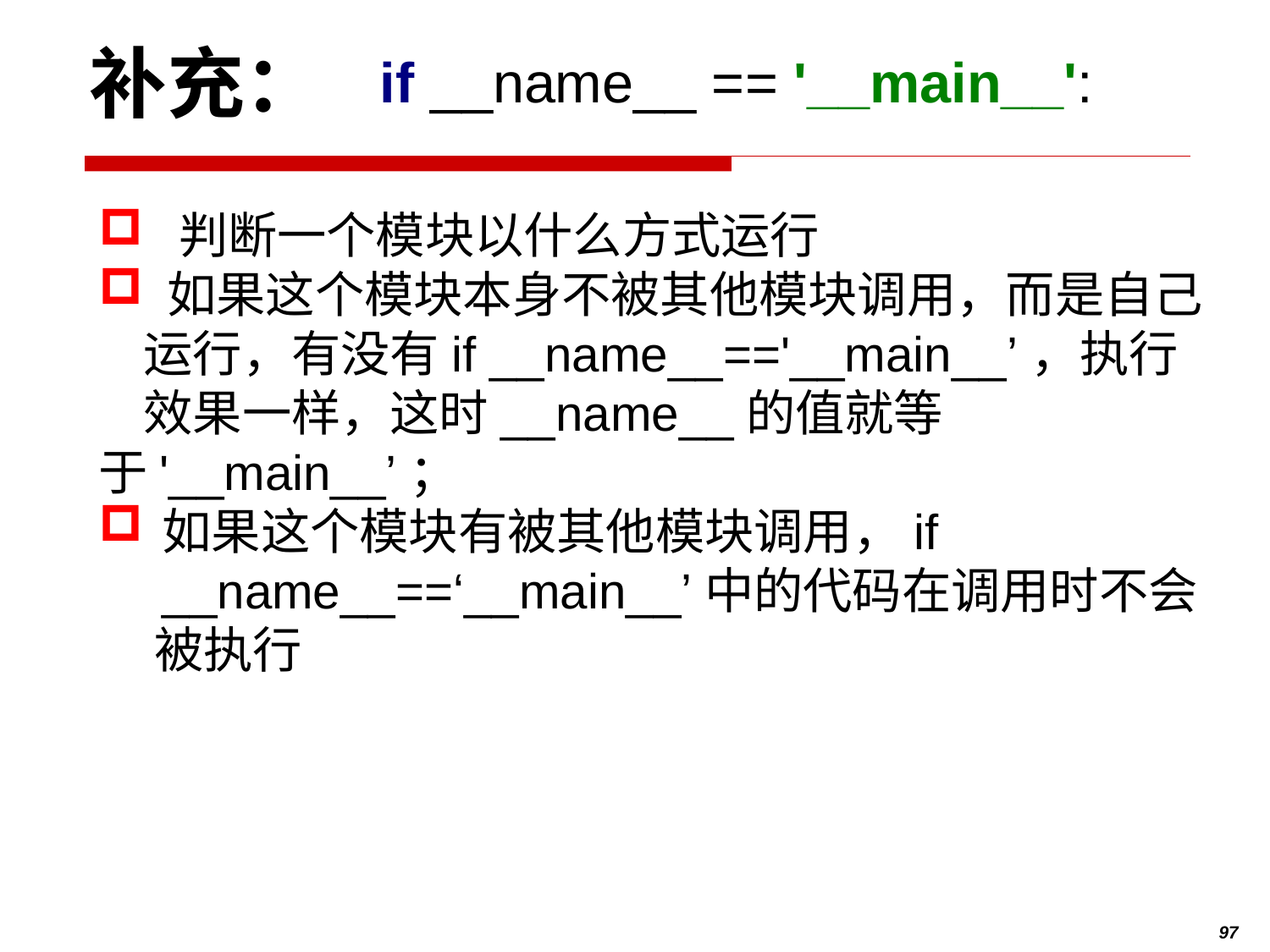

if __name__ == '__main__':
# 补充：
  判断一个模块以什么方式运行
 如果这个模块本身不被其他模块调用，而是自己
   运行，有没有if __name__=='__main__’，执行
   效果一样，这时__name__的值就等于'__main__’；
如果这个模块有被其他模块调用，if __name__==‘__main__’中的代码在调用时不会
    被执行

97